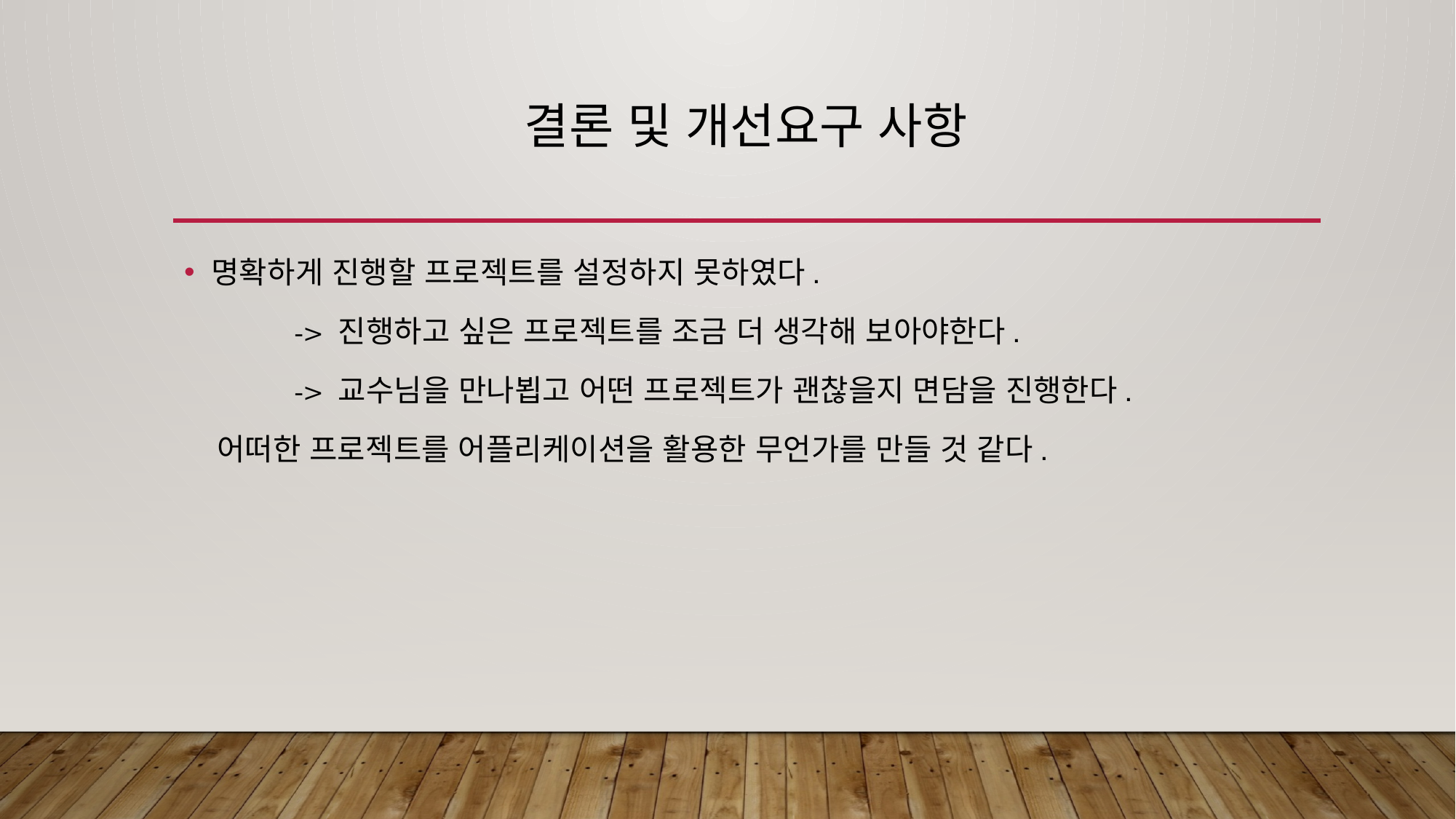

# 결론 및 개선요구 사항
명확하게 진행할 프로젝트를 설정하지 못하였다.
	-> 진행하고 싶은 프로젝트를 조금 더 생각해 보아야한다.
	-> 교수님을 만나뵙고 어떤 프로젝트가 괜찮을지 면담을 진행한다.
   어떠한 프로젝트를 어플리케이션을 활용한 무언가를 만들 것 같다.